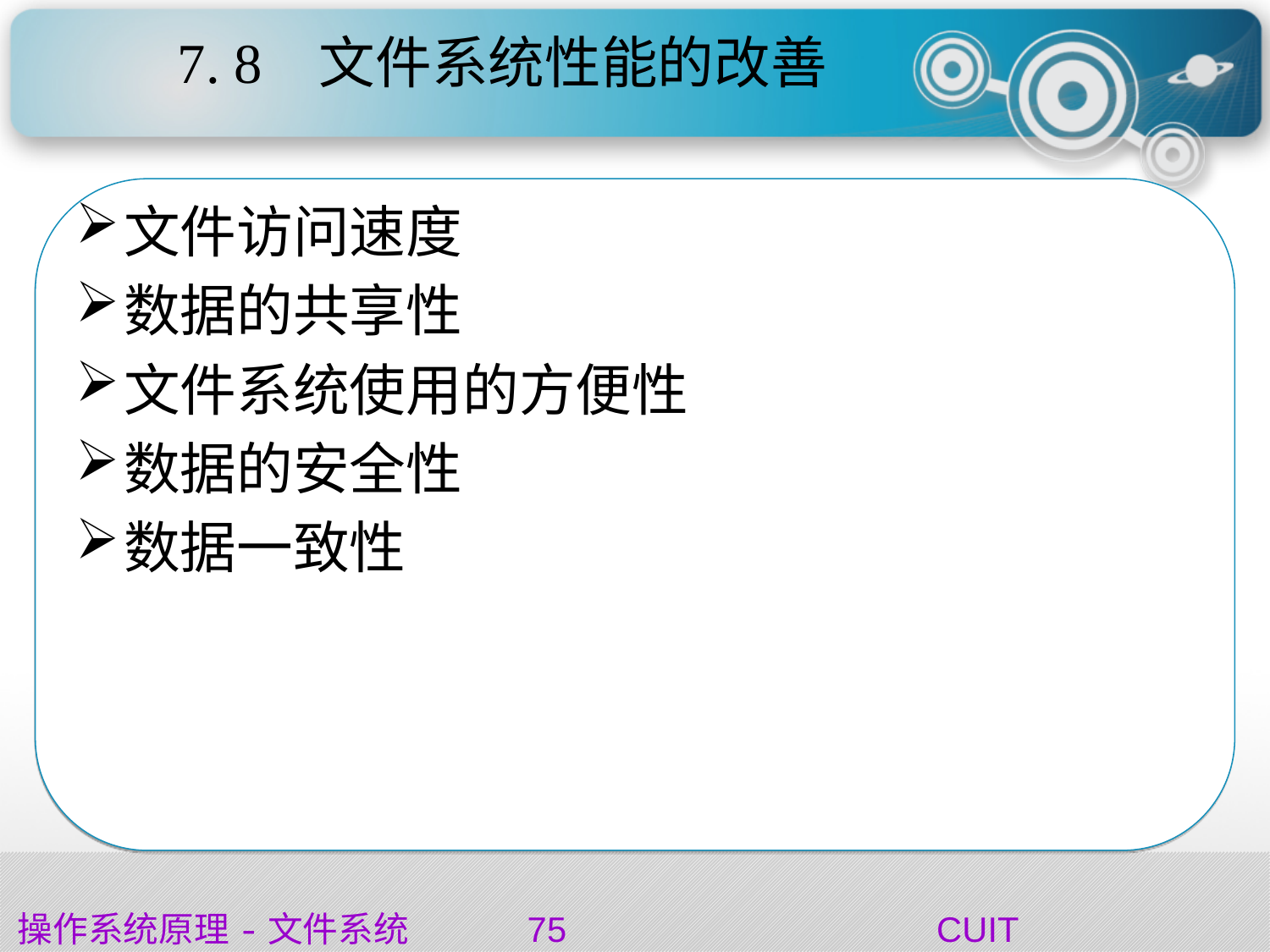

# 7. 8   文件系统性能的改善
文件访问速度
数据的共享性
文件系统使用的方便性
数据的安全性
数据一致性